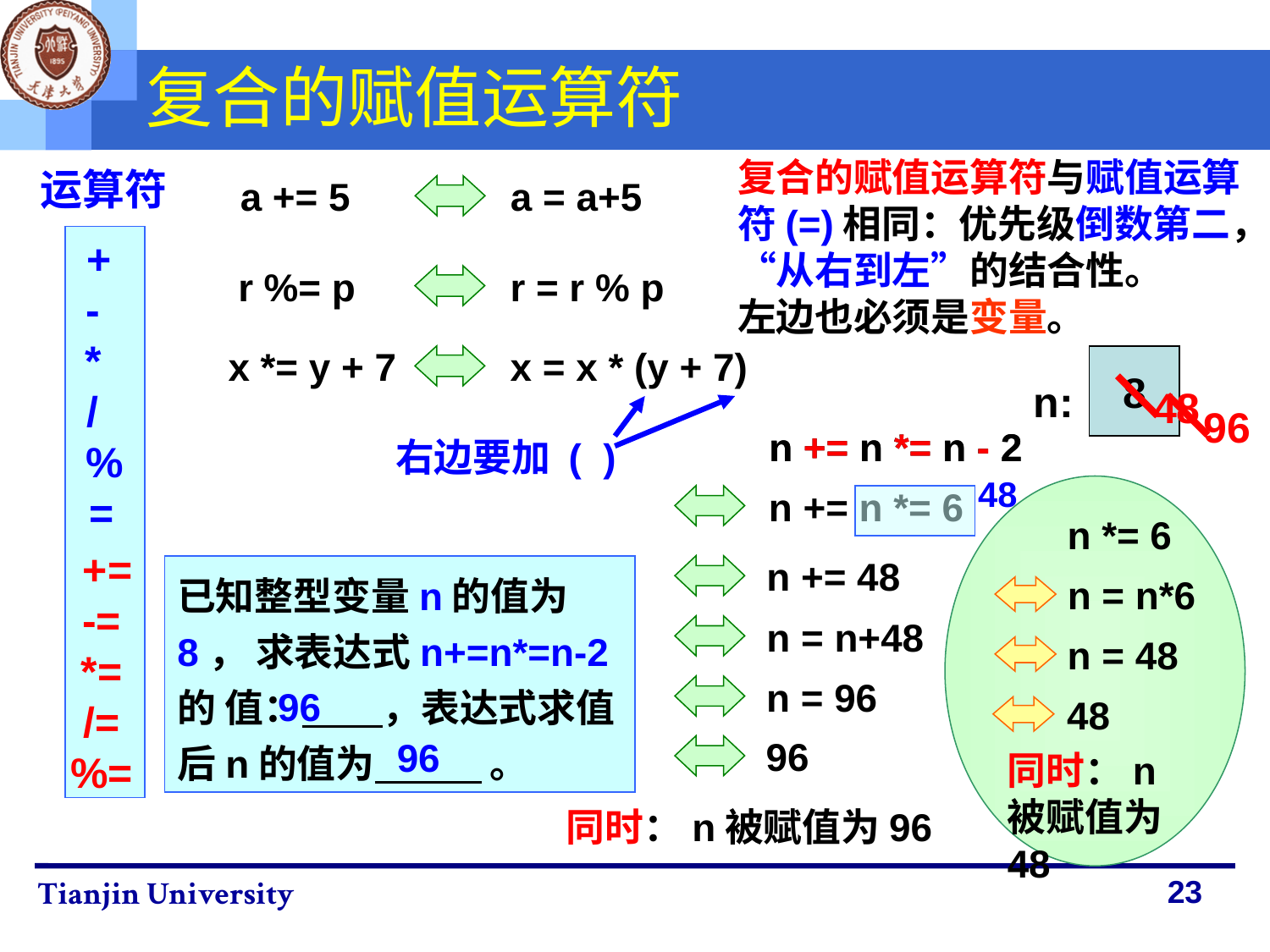

# 复合的赋值运算符
复合的赋值运算符与赋值运算
符(=)相同：优先级倒数第二，
“从右到左”的结合性。
运算符
 a += 5
 a = a+5

+
-
*
/
%
 =

 r %= p
 r = r % p

左边也必须是变量。
 x = x * (y + 7)
 x *= y + 7

8
n:
48

96

n += n *= n - 2
n += n *= n - 2
右边要加 (  )
48
n += n *= 6

n *= 6
  +=
 -=
 *=
 /=
 %=
n += 48

已知整型变量n的值为8， 求表达式n+=n*=n-2的 值：         ，表达式求值 后n的值为             。
n = n*6

n = n+48

n = 48

n = 96
96

48

96
96

同时：n被赋值为48
同时：n被赋值为96